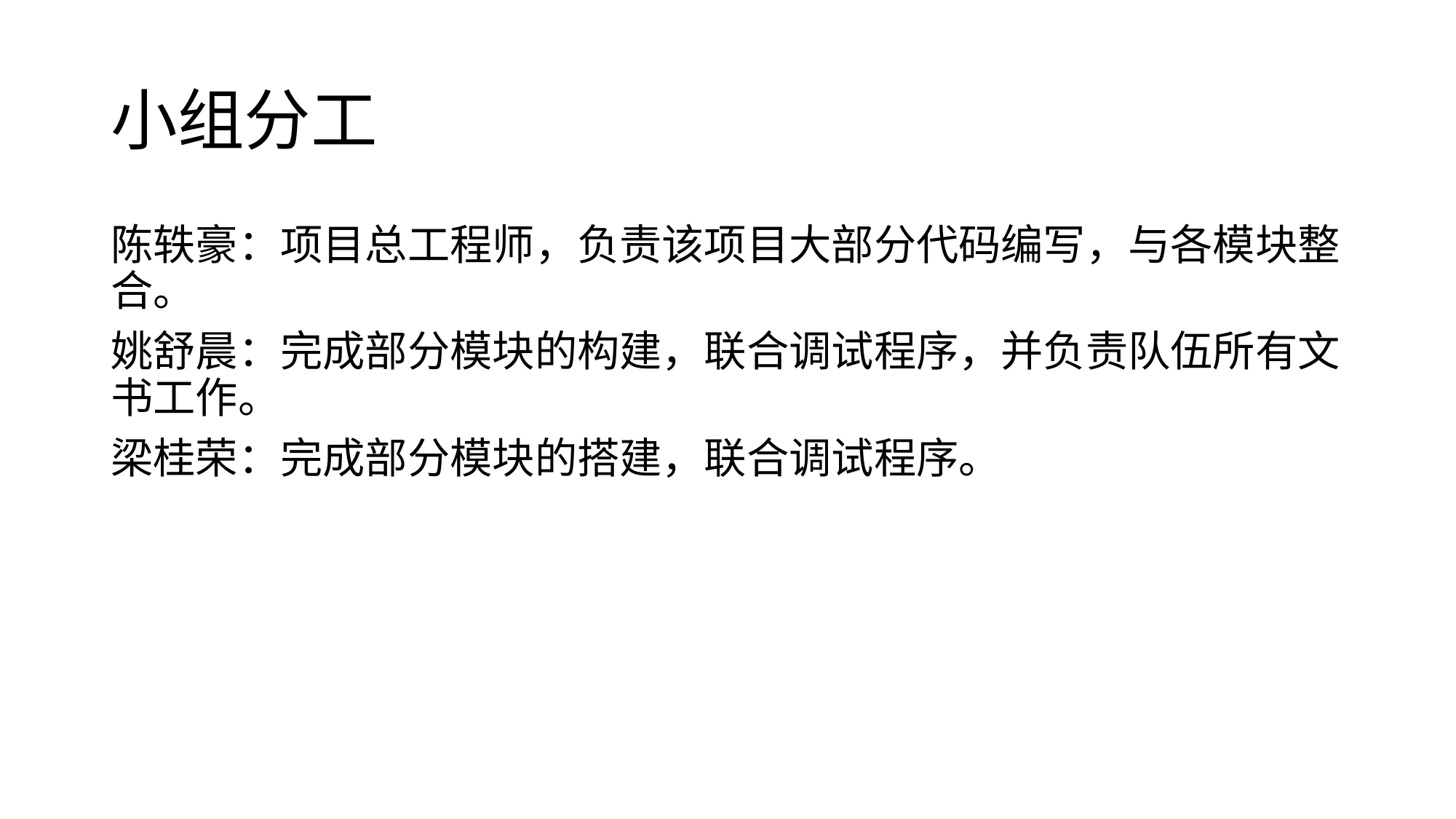

# 小组分工
陈轶豪：项目总工程师，负责该项目大部分代码编写，与各模块整合。
姚舒晨：完成部分模块的构建，联合调试程序，并负责队伍所有文书工作。
梁桂荣：完成部分模块的搭建，联合调试程序。